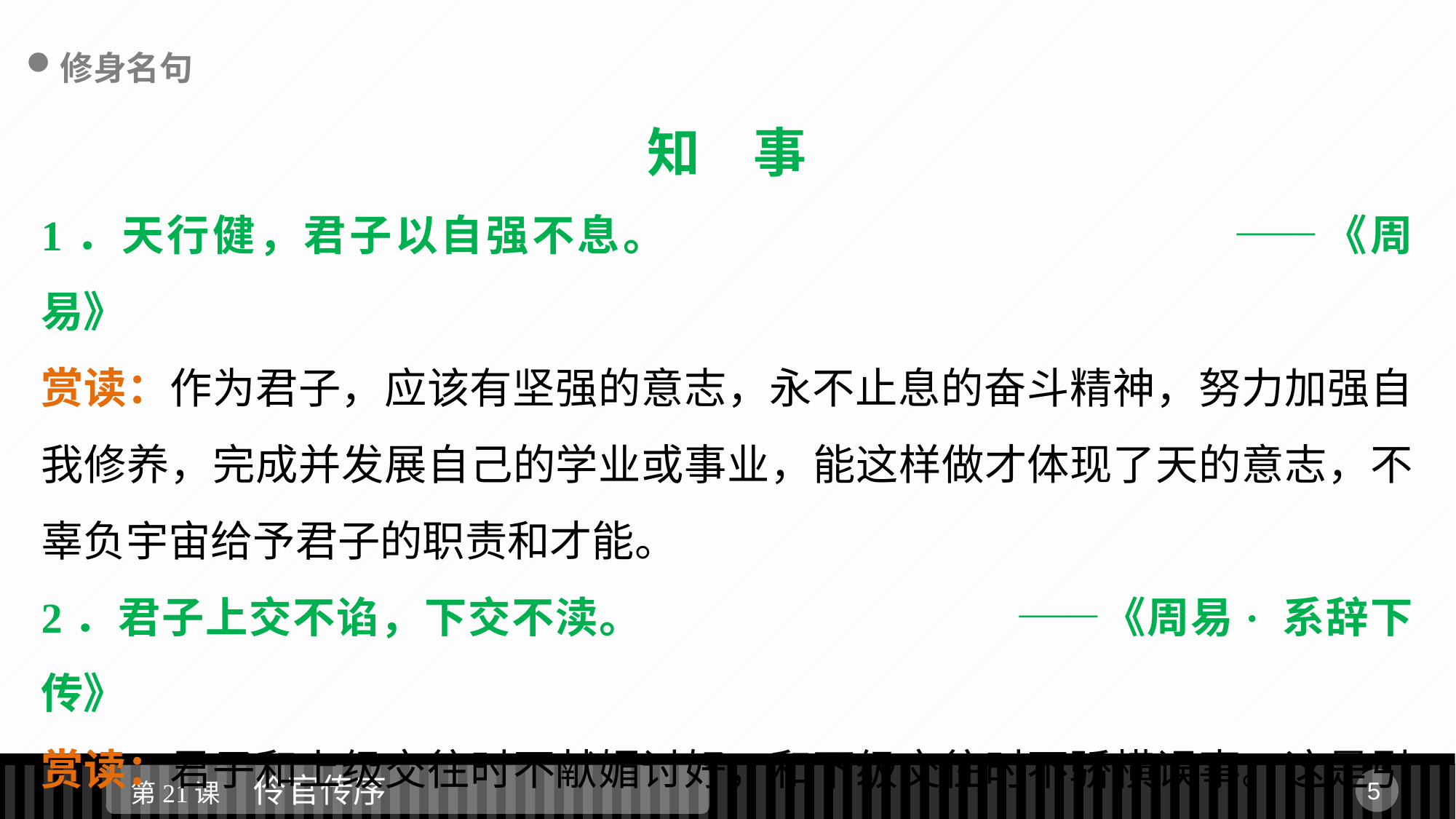

修身名句
知　事
1．天行健，君子以自强不息。					   ——《周易》
赏读：作为君子，应该有坚强的意志，永不止息的奋斗精神，努力加强自我修养，完成并发展自己的学业或事业，能这样做才体现了天的意志，不辜负宇宙给予君子的职责和才能。
2．君子上交不谄，下交不渎。			       ——《周易· 系辞下传》
赏读：君子和上级交往时不献媚讨好，和下级交往时不骄横误事。这是引人向上的启示。